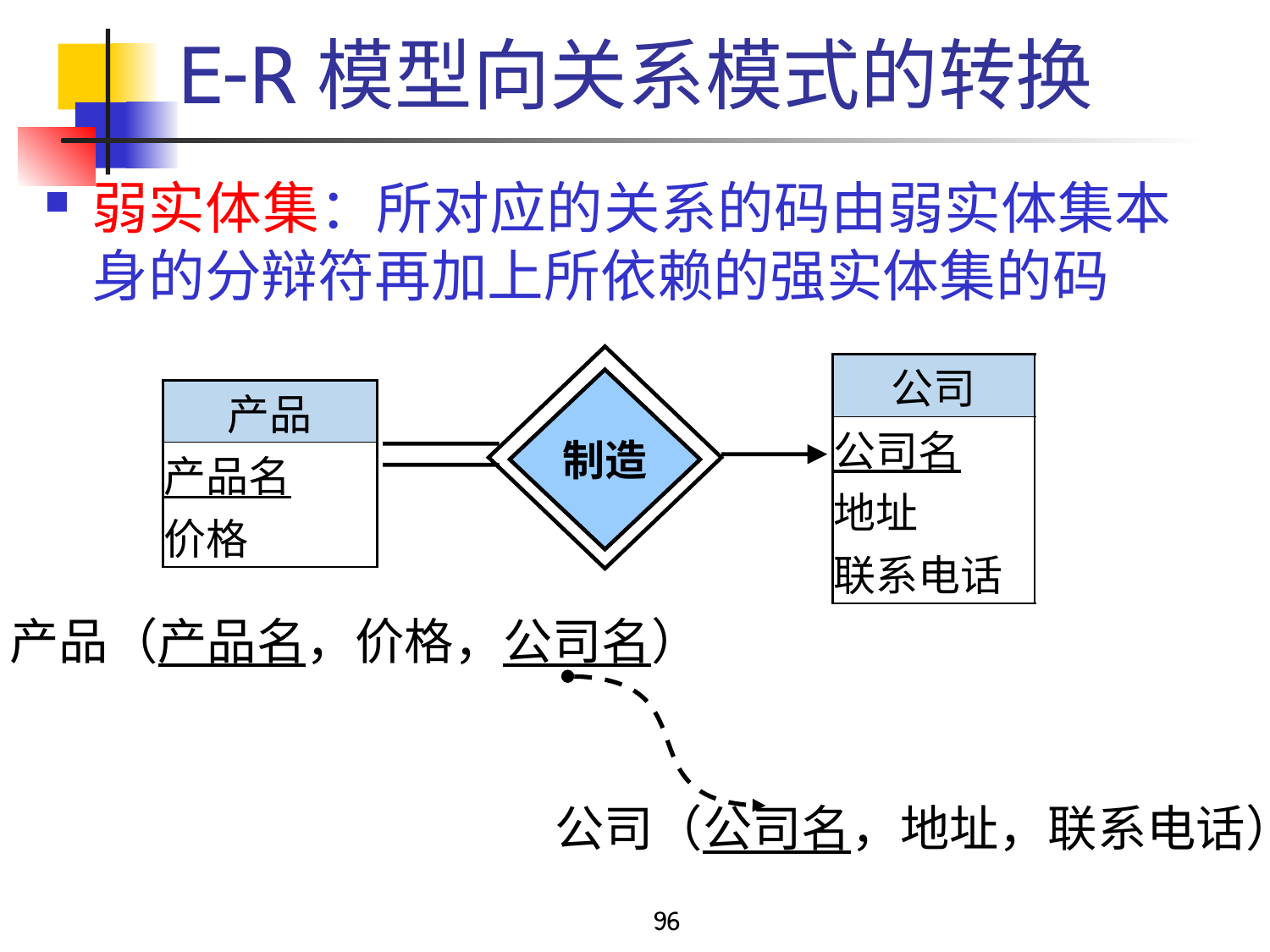

# E-R模型向关系模式的转换
弱实体集：所对应的关系的码由弱实体集本身的分辩符再加上所依赖的强实体集的码

| 公司 |
| --- |
| 公司名 |
| 地址 |
| 联系电话 |
制造
| 产品 |
| --- |
| 产品名 |
| 价格 |

产品（产品名，价格，公司名）
公司（公司名，地址，联系电话）
96